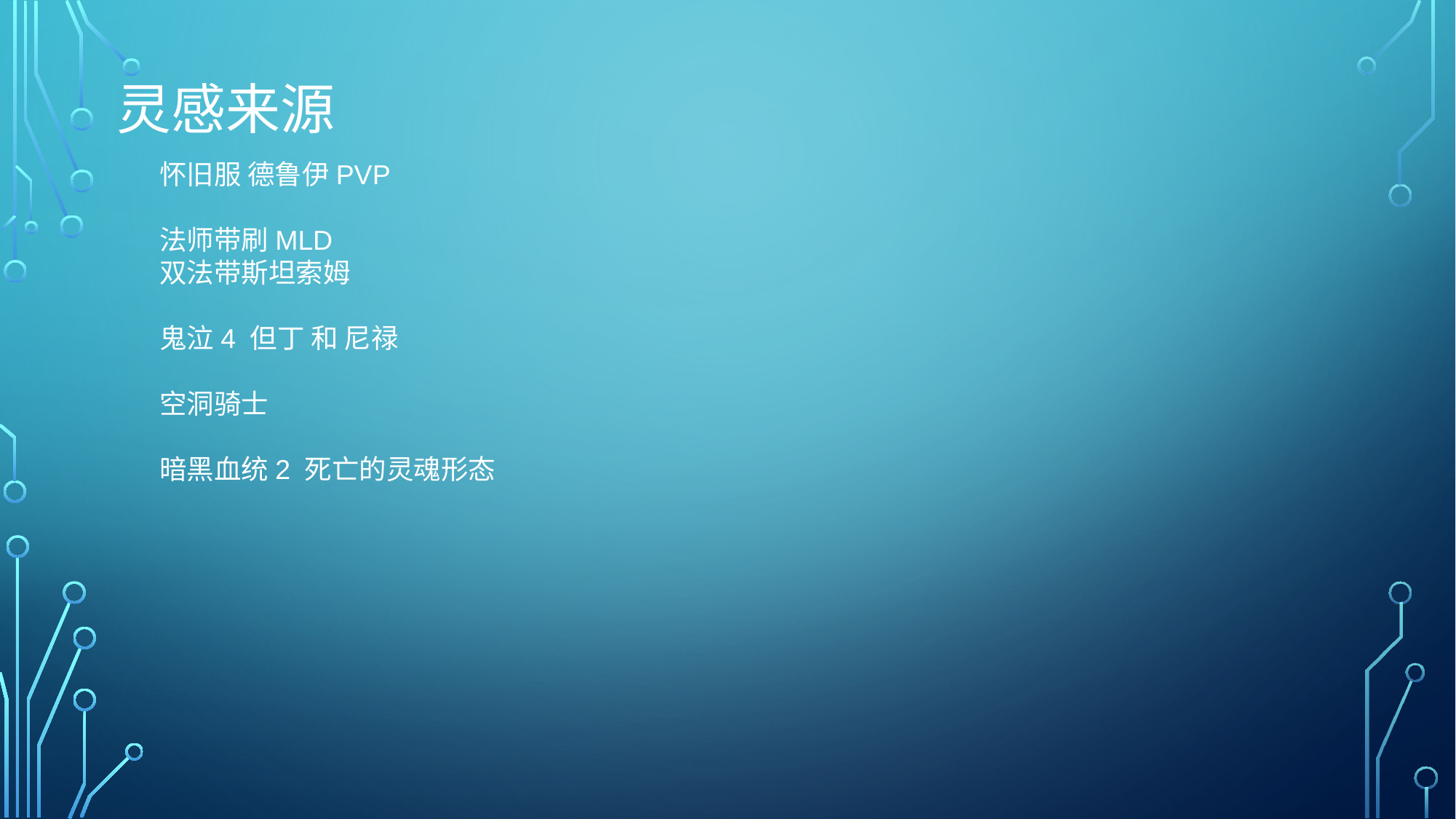

# 灵感来源
怀旧服 德鲁伊PVP

法师带刷MLD
双法带斯坦索姆

鬼泣4 但丁 和 尼禄

空洞骑士

暗黑血统2 死亡的灵魂形态